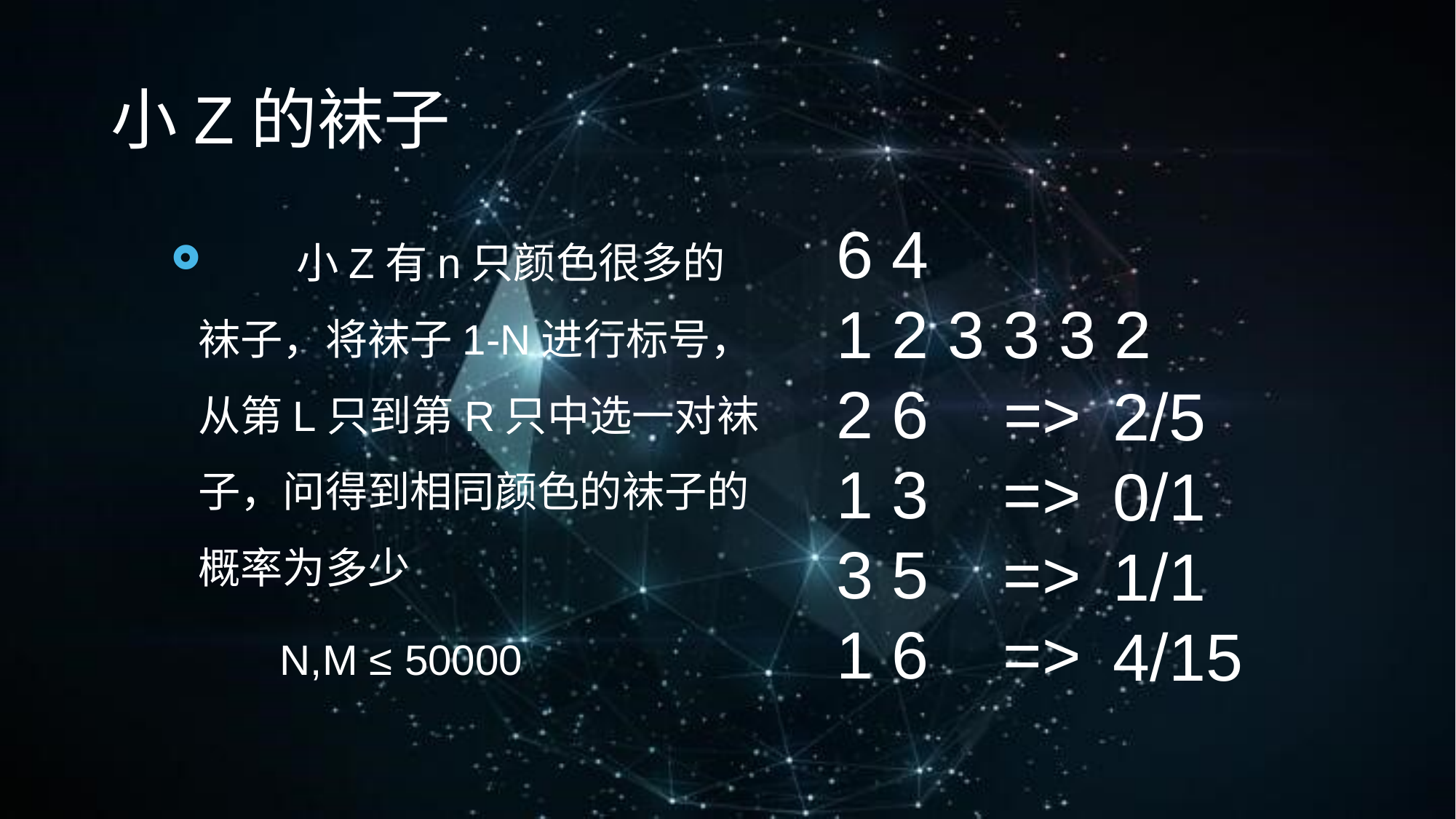

小Z的袜子
         小Z有n只颜色很多的袜子，将袜子1-N进行标号，从第L只到第R只中选一对袜子，问得到相同颜色的袜子的概率为多少
	N,M ≤ 50000
6 4
1 2 3 3 3 2
2 6    =>
1 3    =>
3 5    =>
1 6    =>

2/5
0/1
1/1
4/15